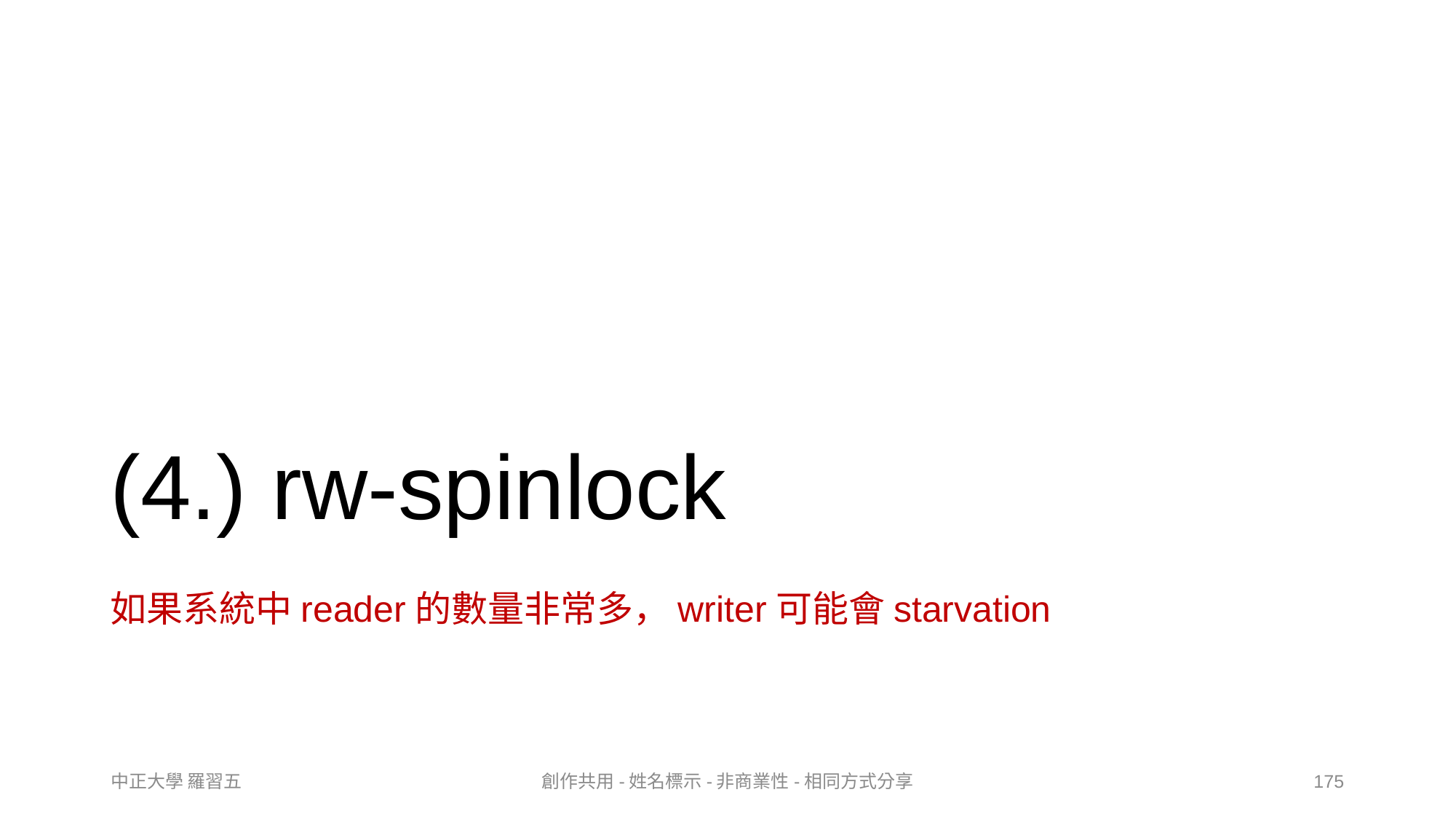

# (4.) rw-spinlock
如果系統中reader的數量非常多，writer可能會starvation

中正大學 羅習五
創作共用-姓名標示-非商業性-相同方式分享
175